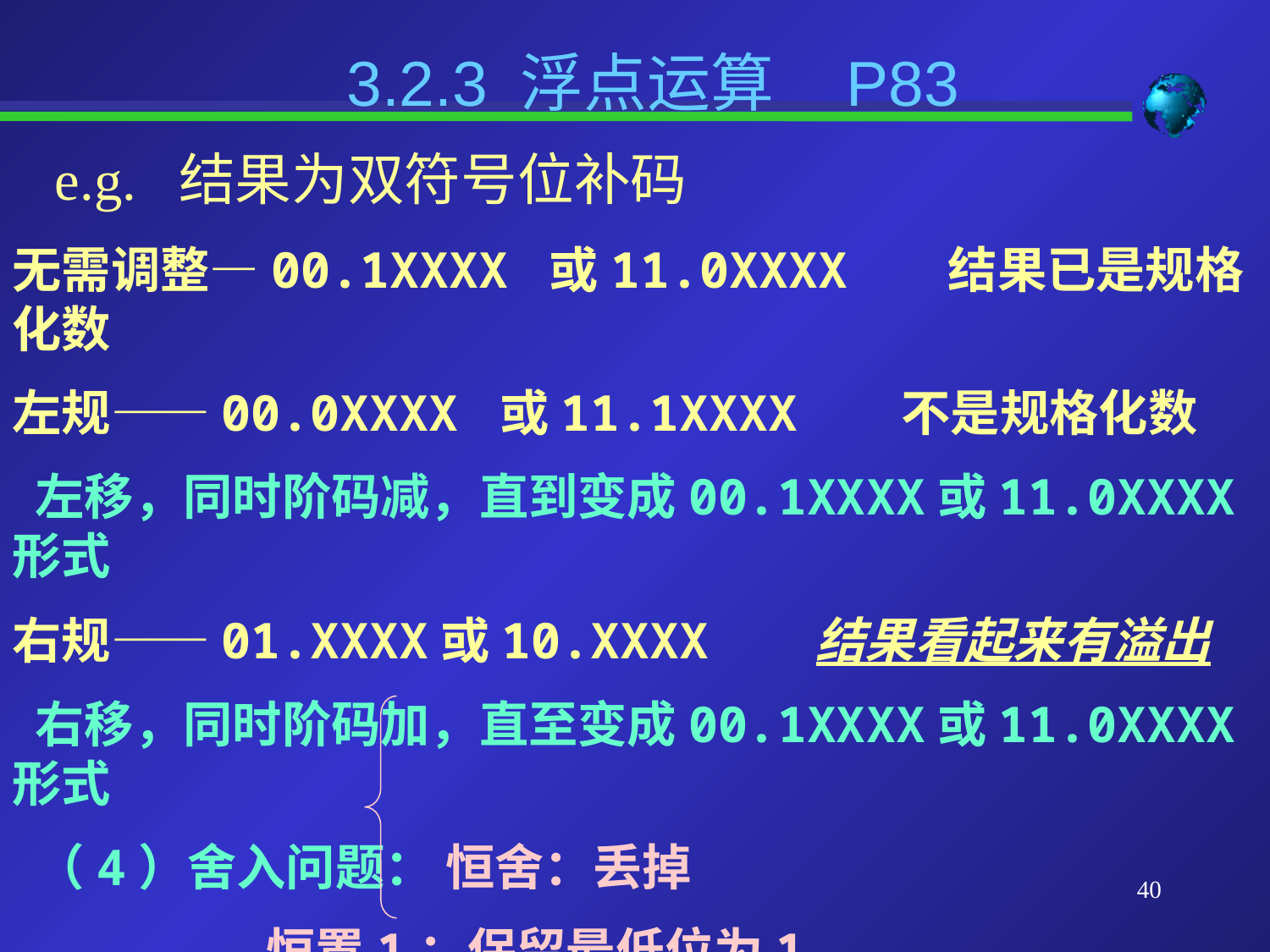

3.2.3 浮点运算    P83
e.g.  结果为双符号位补码
无需调整—00.1XXXX 或11.0XXXX   结果已是规格化数
左规——00.0XXXX 或11.1XXXX	不是规格化数
 左移，同时阶码减，直到变成00.1XXXX或11.0XXXX形式
右规——01.XXXX或10.XXXX	 结果看起来有溢出
 右移，同时阶码加，直至变成00.1XXXX或11.0XXXX形式
 （4）舍入问题： 恒舍：丢掉
	       	恒置1：保留最低位为1
	       	下舍上入法(0舍1入)：0舍去,1尾数加1

40